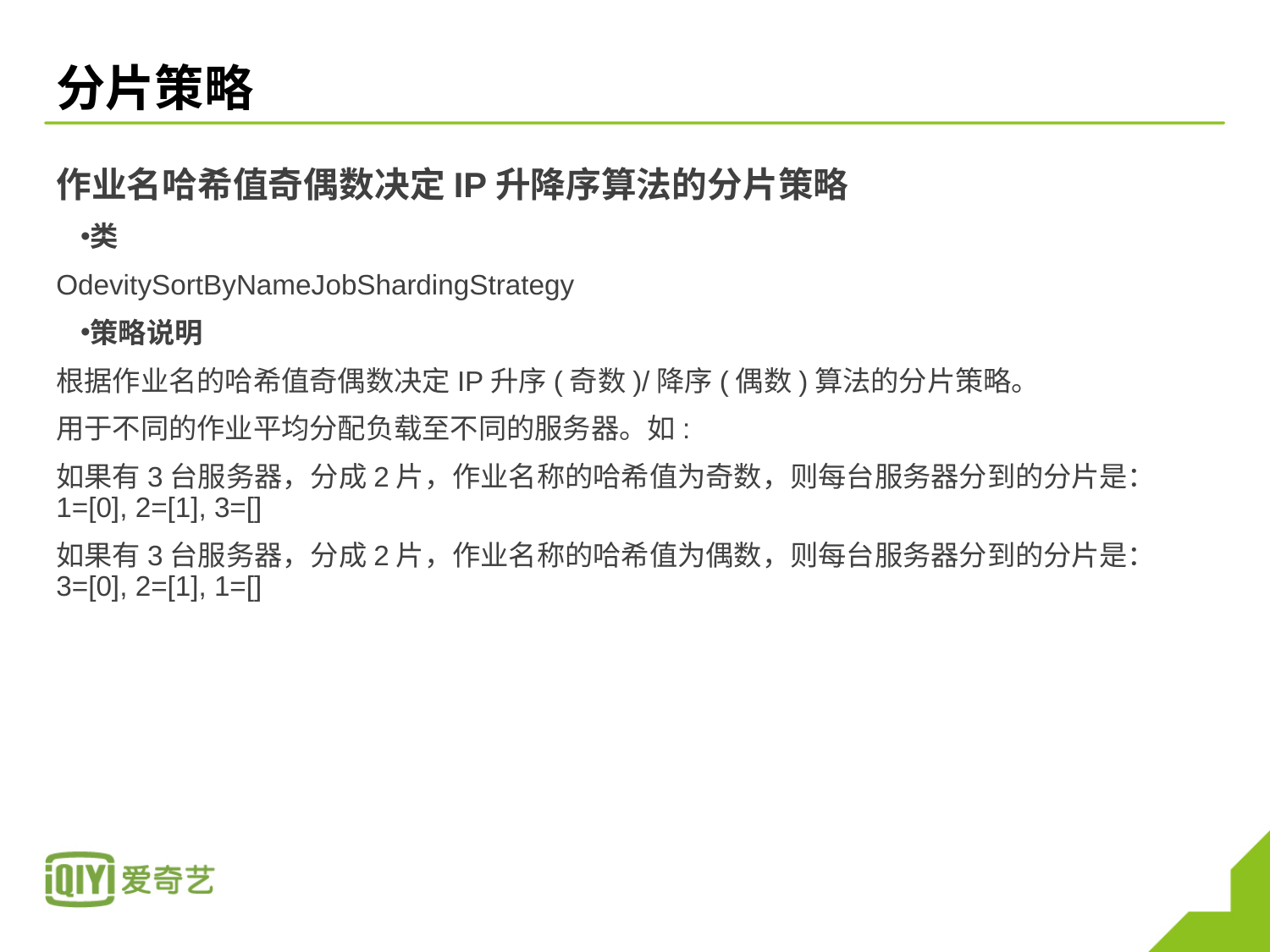

# 分片策略
作业名哈希值奇偶数决定IP升降序算法的分片策略
类
OdevitySortByNameJobShardingStrategy
策略说明
根据作业名的哈希值奇偶数决定IP升序(奇数)/降序(偶数)算法的分片策略。
用于不同的作业平均分配负载至不同的服务器。如:
如果有3台服务器，分成2片，作业名称的哈希值为奇数，则每台服务器分到的分片是：1=[0], 2=[1], 3=[]
如果有3台服务器，分成2片，作业名称的哈希值为偶数，则每台服务器分到的分片是：3=[0], 2=[1], 1=[]